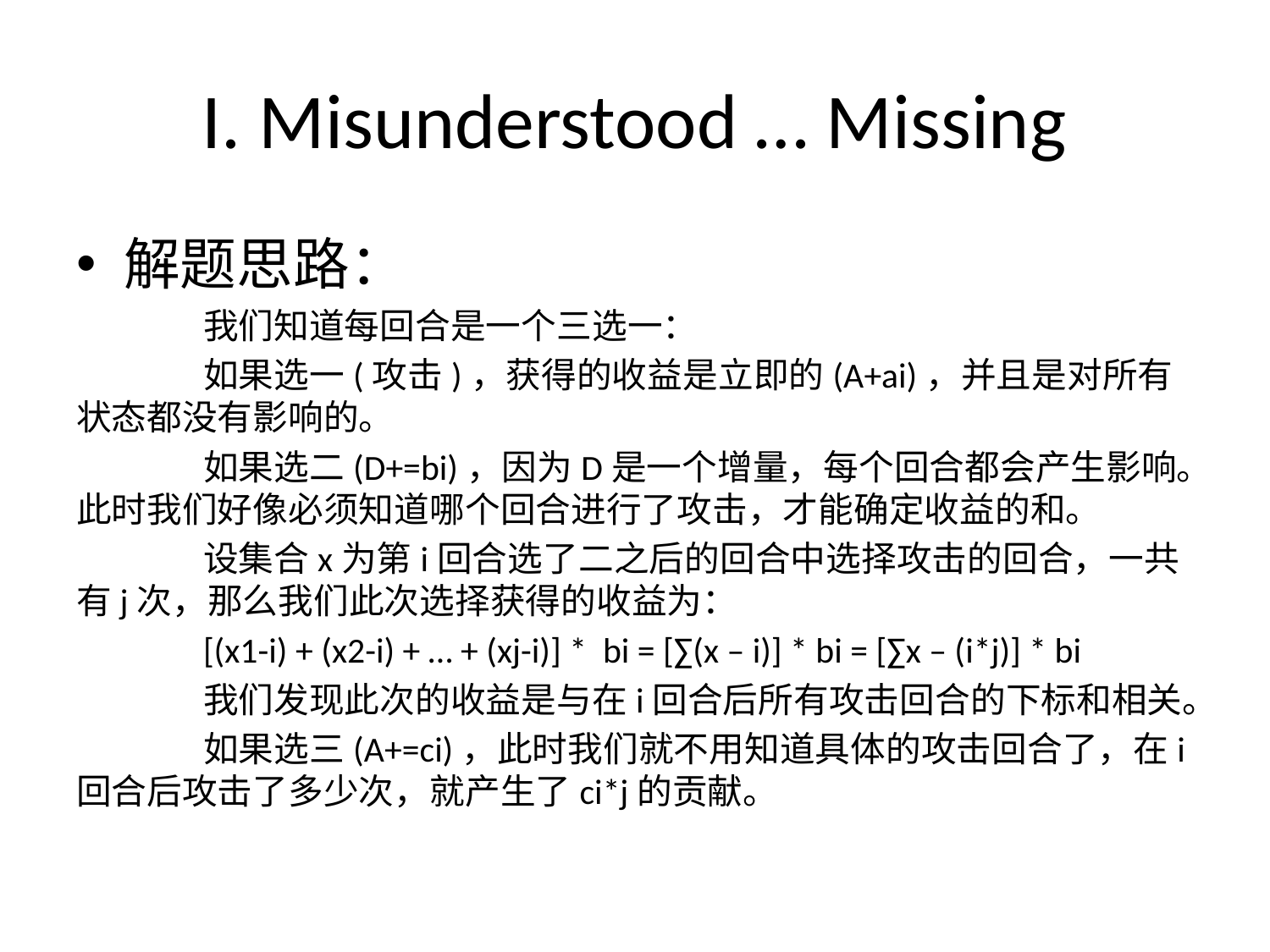

# I. Misunderstood … Missing
解题思路：
	我们知道每回合是一个三选一：
	如果选一(攻击)，获得的收益是立即的(A+ai)，并且是对所有状态都没有影响的。
	如果选二(D+=bi)，因为D是一个增量，每个回合都会产生影响。此时我们好像必须知道哪个回合进行了攻击，才能确定收益的和。
	设集合x为第i回合选了二之后的回合中选择攻击的回合，一共有j次，那么我们此次选择获得的收益为：
	[(x1-i) + (x2-i) + … + (xj-i)] *  bi = [∑(x – i)] * bi = [∑x – (i*j)] * bi
	我们发现此次的收益是与在i回合后所有攻击回合的下标和相关。
	如果选三(A+=ci)，此时我们就不用知道具体的攻击回合了，在i回合后攻击了多少次，就产生了ci*j的贡献。